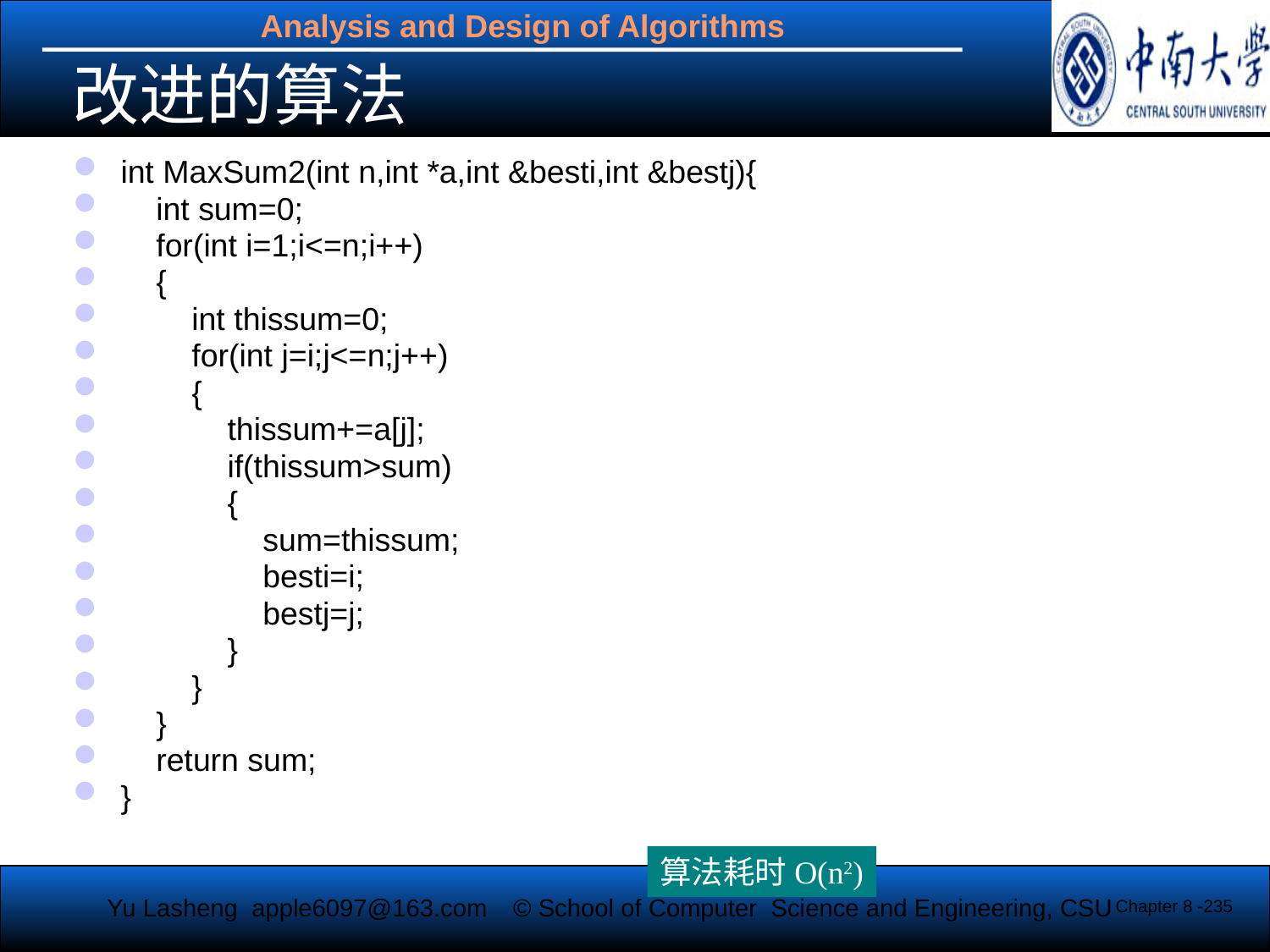

# 改进的算法
int MaxSum2(int n,int *a,int &besti,int &bestj){
    int sum=0;
    for(int i=1;i<=n;i++)
    {
        int thissum=0;
        for(int j=i;j<=n;j++)
        {
            thissum+=a[j];
            if(thissum>sum)
            {
                sum=thissum;
                besti=i;
                bestj=j;
            }
        }
    }
    return sum;
}
算法耗时O(n2)
Chapter 8 -235